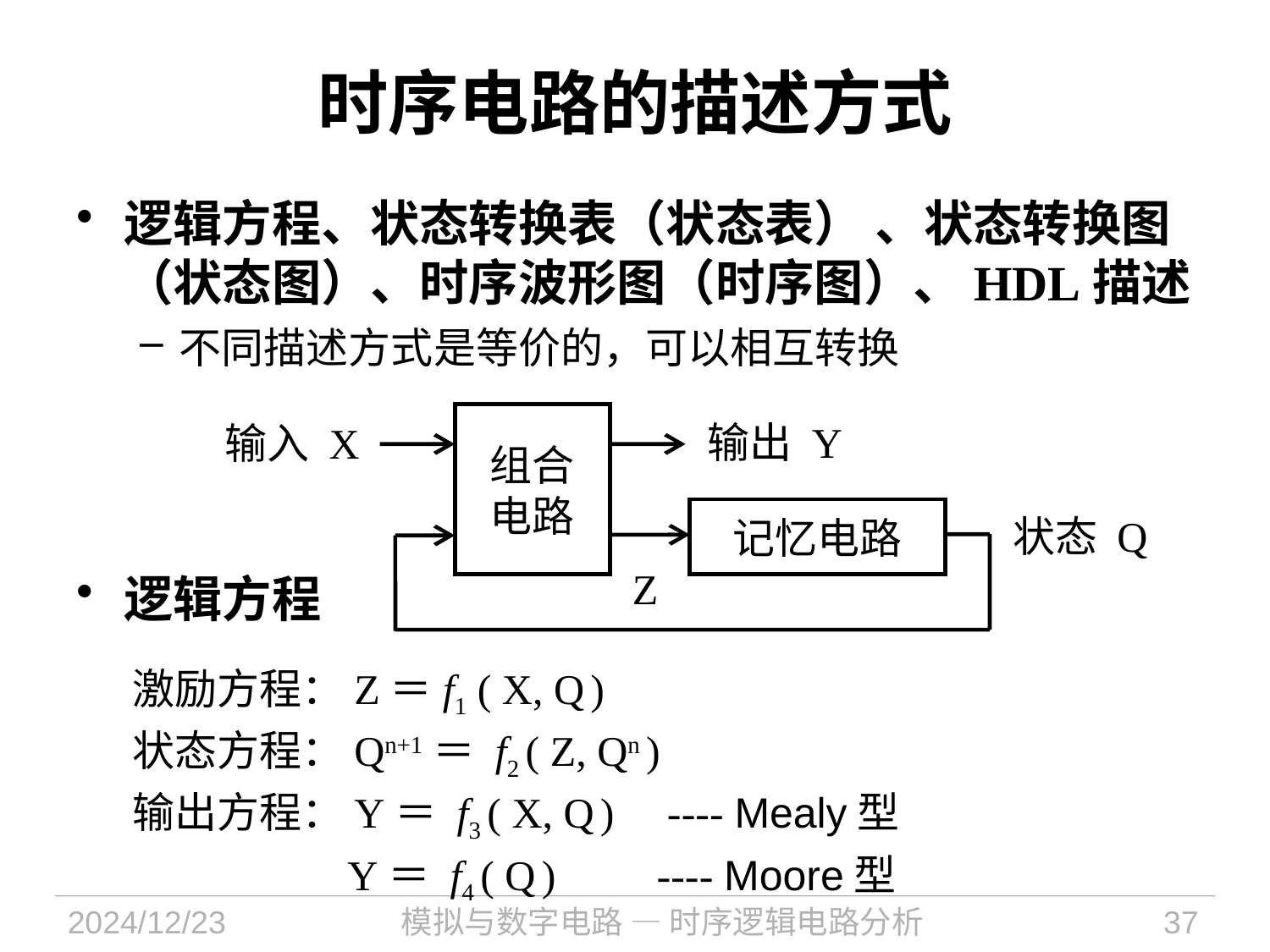

# 时序电路的描述方式
逻辑方程、状态转换表（状态表） 、状态转换图（状态图）、时序波形图（时序图）、HDL描述
不同描述方式是等价的，可以相互转换

逻辑方程
输出 Y
输入 X
组合
电路

状态 Q
记忆电路

Z
激励方程：Z＝f1 ( X, Q )
状态方程：Qn+1＝ f2 ( Z, Qn )
输出方程：Y＝ f3 ( X, Q )     ---- Mealy型
                     Y＝ f4 ( Q )          ---- Moore型
2024/12/23
模拟与数字电路 — 时序逻辑电路分析
37